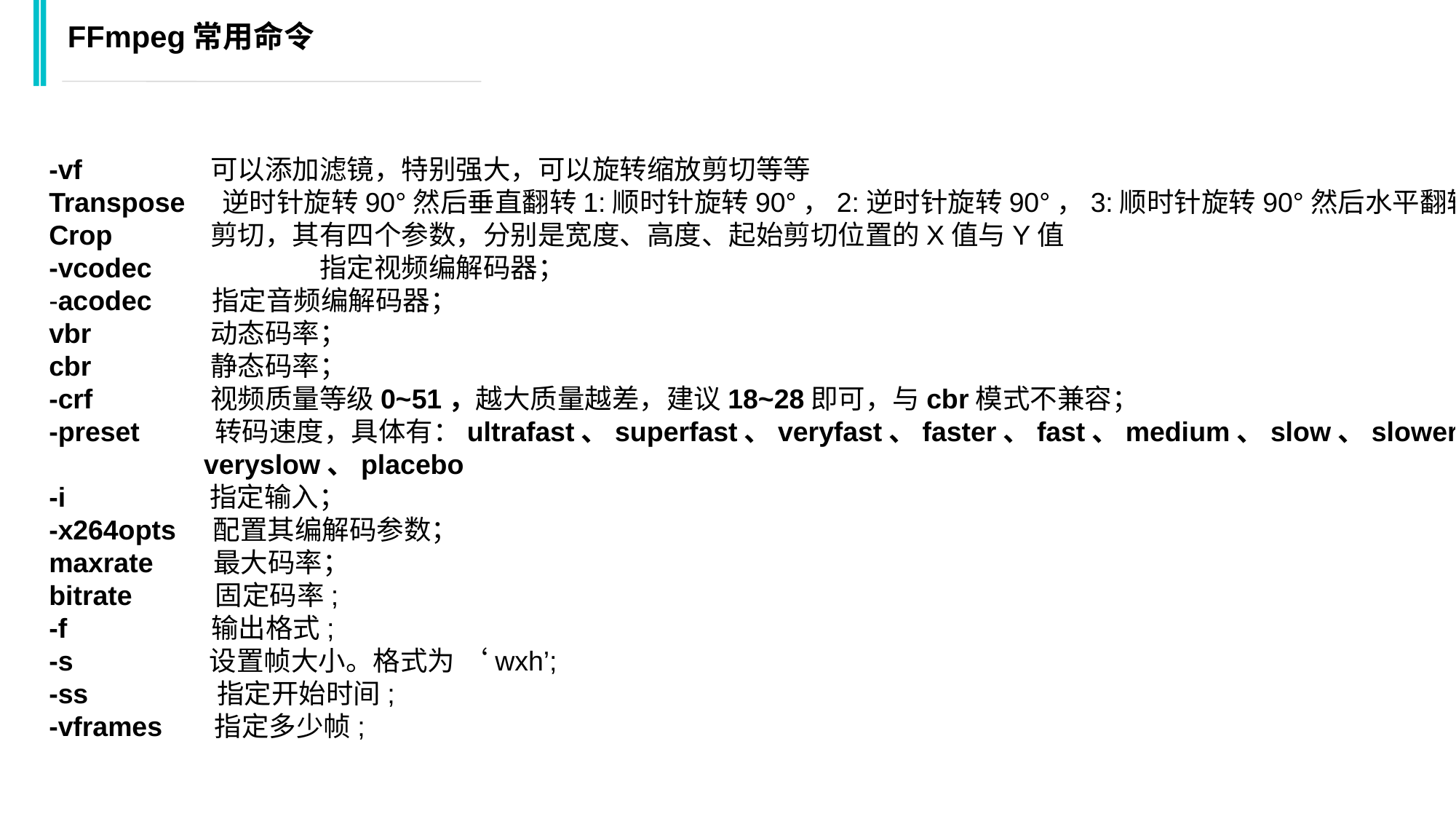

FFmpeg常用命令

-vf 	      可以添加滤镜，特别强大，可以旋转缩放剪切等等
Transpose    逆时针旋转90°然后垂直翻转1:顺时针旋转90°，2:逆时针旋转90°，3:顺时针旋转90°然后水平翻转
Crop	      剪切，其有四个参数，分别是宽度、高度、起始剪切位置的X值与Y值
-vcodec 	      指定视频编解码器；
-acodec       指定音频编解码器；
vbr 	      动态码率；
cbr 	      静态码率；
-crf 	      视频质量等级0~51，越大质量越差，建议18~28即可，与cbr模式不兼容；
-preset         转码速度，具体有：ultrafast、superfast、veryfast、faster、fast、medium、slow、slower、
	      veryslow、placebo
-i                  指定输入；
-x264opts    配置其编解码参数；
maxrate       最大码率；
bitrate          固定码率;
-f                  输出格式;
-s                 设置帧大小。格式为 ‘wxh’;
-ss                指定开始时间;
-vframes      指定多少帧;